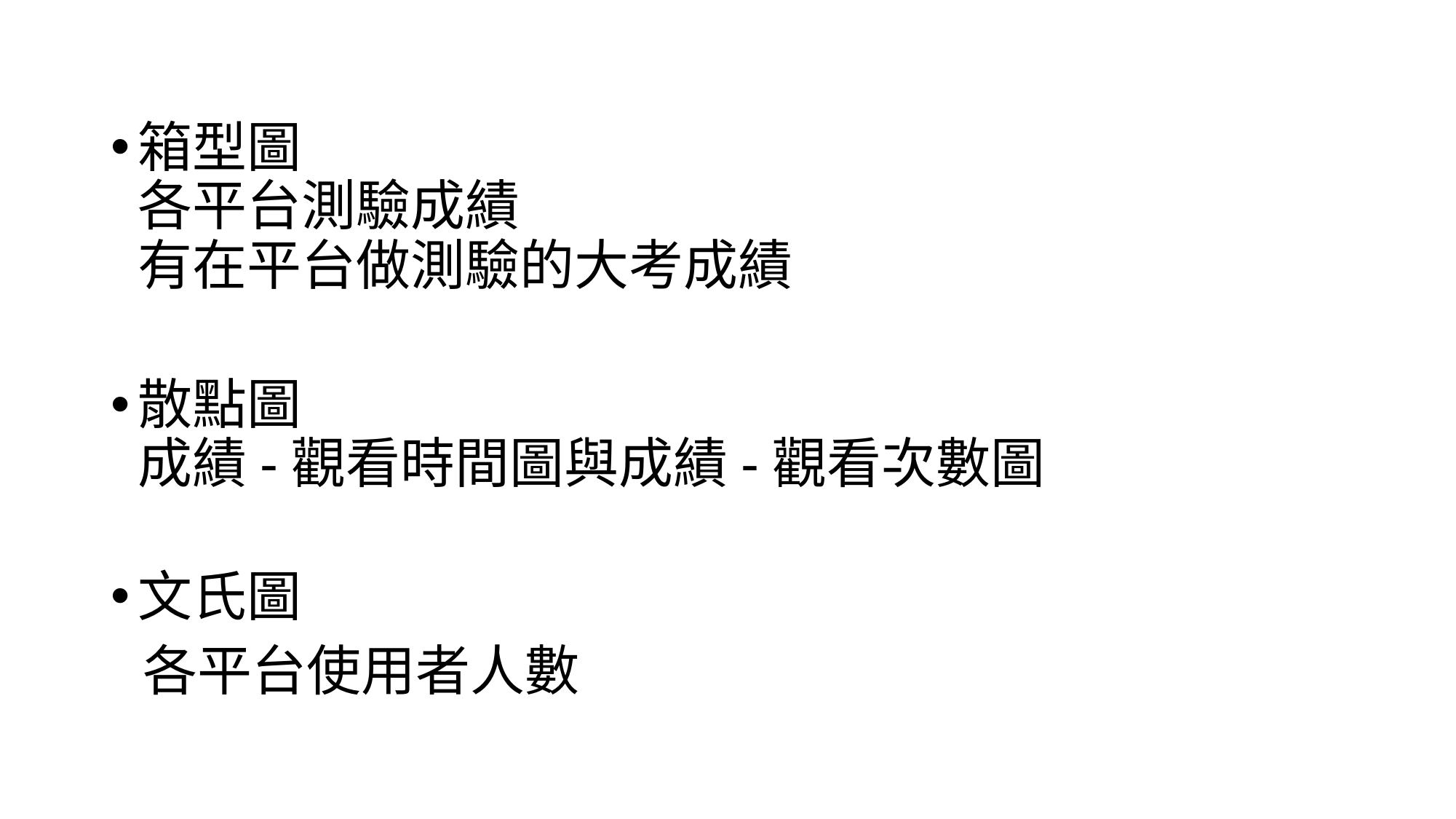

箱型圖
各平台測驗成績
有在平台做測驗的大考成績
散點圖
成績-觀看時間圖與成績-觀看次數圖
文氏圖
各平台使用者人數